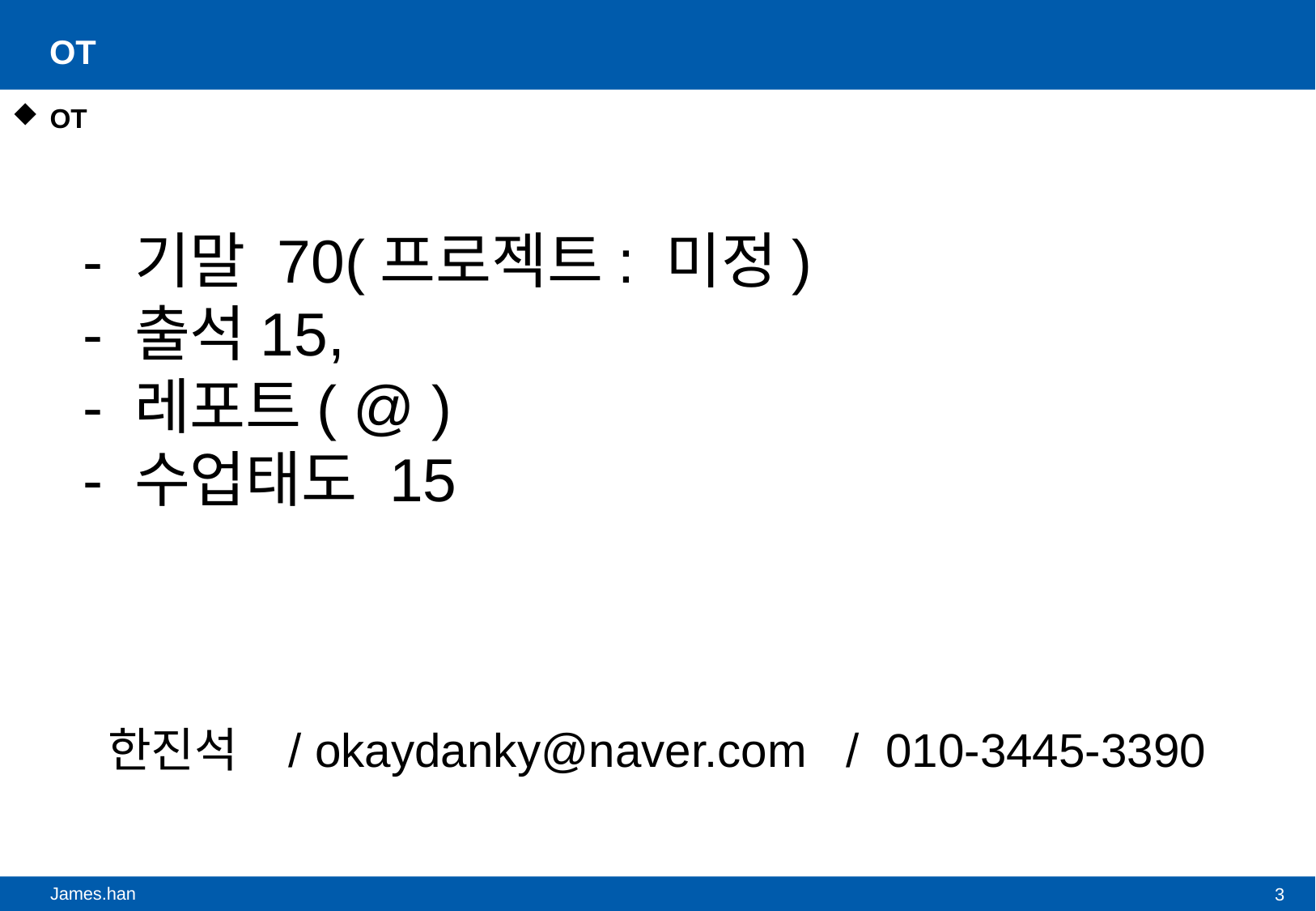

# OT
OT
- 기말 70(프로젝트: 미정)
- 출석15,
- 레포트( @ )
- 수업태도 15
한진석   / okaydanky@naver.com   /  010-3445-3390
3